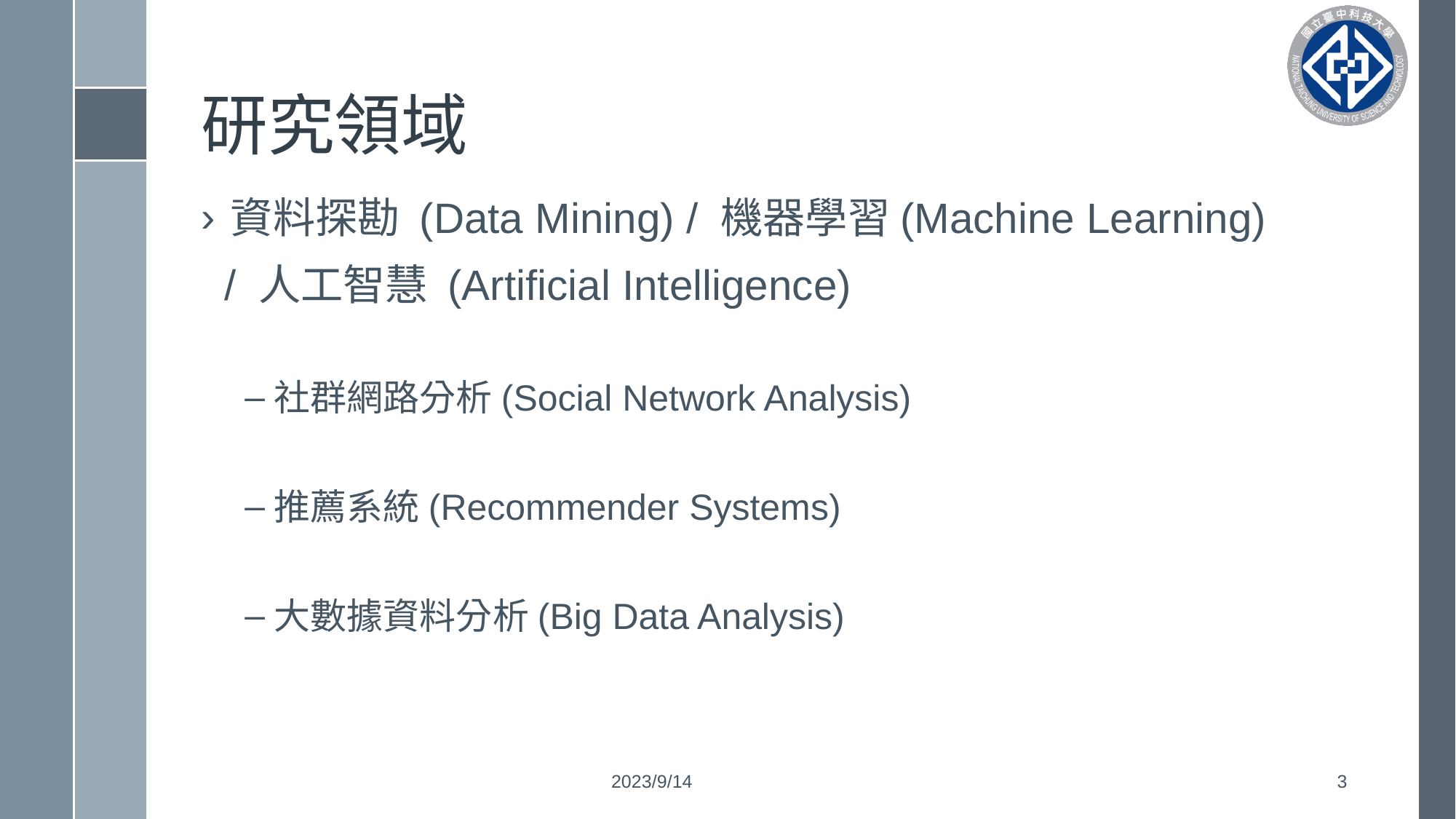

# 研究領域
資料探勘 (Data Mining) / 機器學習(Machine Learning)
  / 人工智慧 (Artificial Intelligence)

社群網路分析(Social Network Analysis)

推薦系統(Recommender Systems)

大數據資料分析(Big Data Analysis)

2023/9/14
3